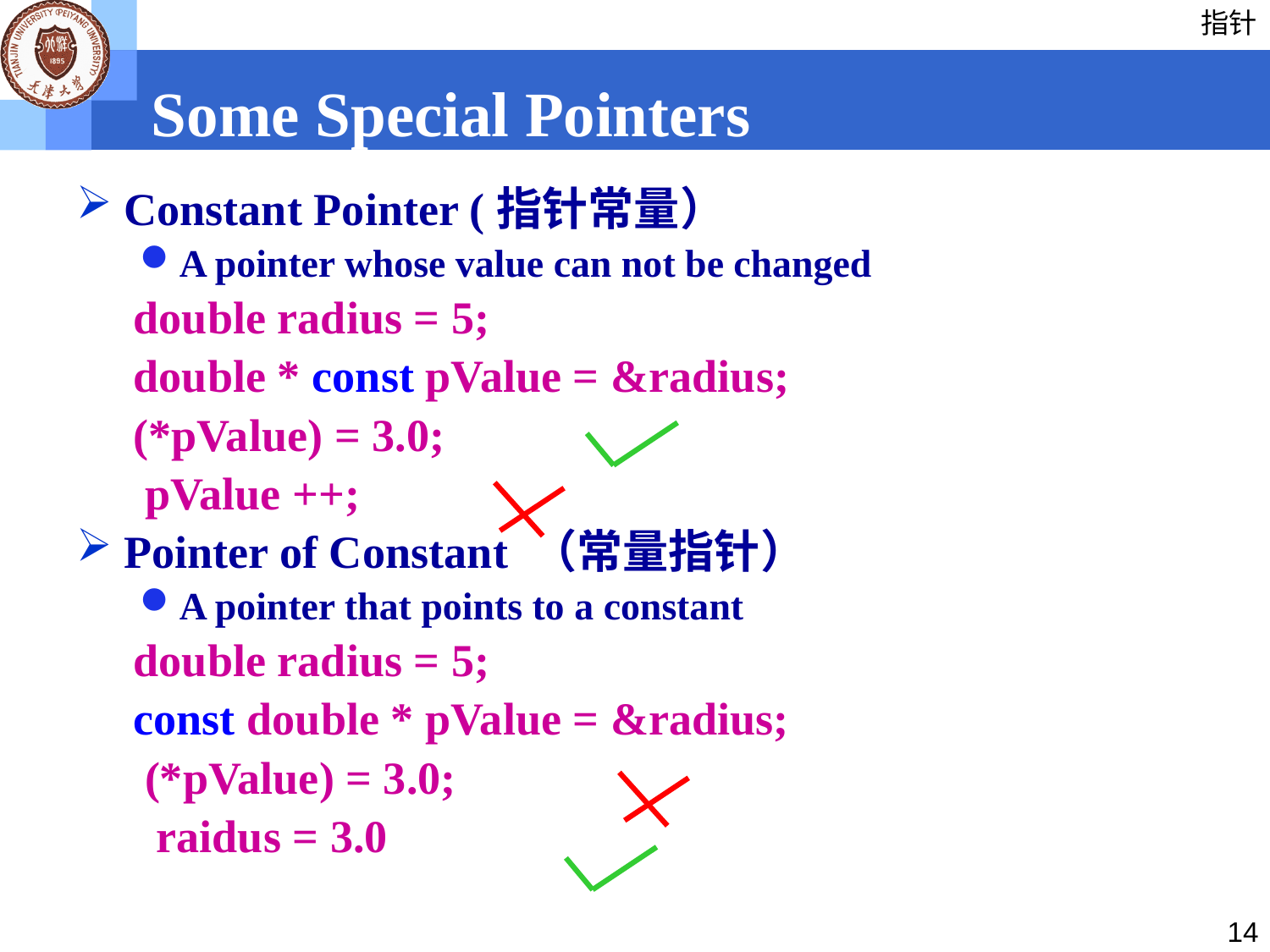

Some Special Pointers
Constant Pointer (指针常量）
A pointer whose value can not be changed
     double radius = 5;
     double * const pValue = &radius;
     (*pValue) = 3.0;
      pValue ++;
Pointer of Constant （常量指针）
A pointer that points to a constant
     double radius = 5;
     const double * pValue = &radius;
      (*pValue) = 3.0;
       raidus = 3.0

14